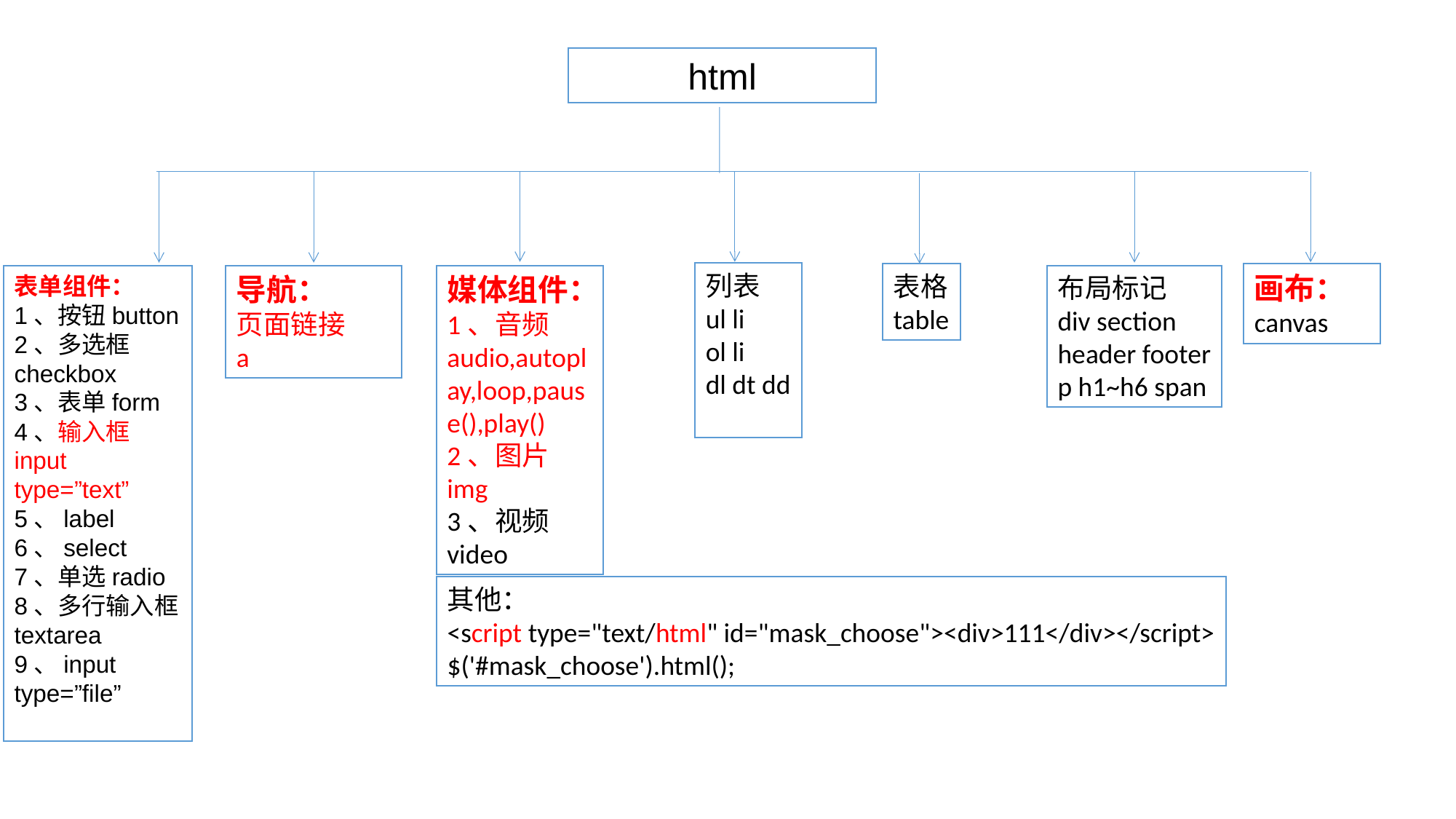

html
列表
ul li
ol li
dl dt dd

画布：
canvas
表格
table
表单组件：
1、按钮button
2、多选框checkbox
3、表单form
4、输入框input type=”text”
5、label
6、select
7、单选radio
8、多行输入框textarea
9、input type=”file”

导航：
页面链接
a
媒体组件：
1、音频audio,autoplay,loop,pause(),play()
2、图片img
3、视频video
布局标记
div section
header footer
p h1~h6 span
其他：
<script type="text/html" id="mask_choose"><div>111</div></script>
$('#mask_choose').html();